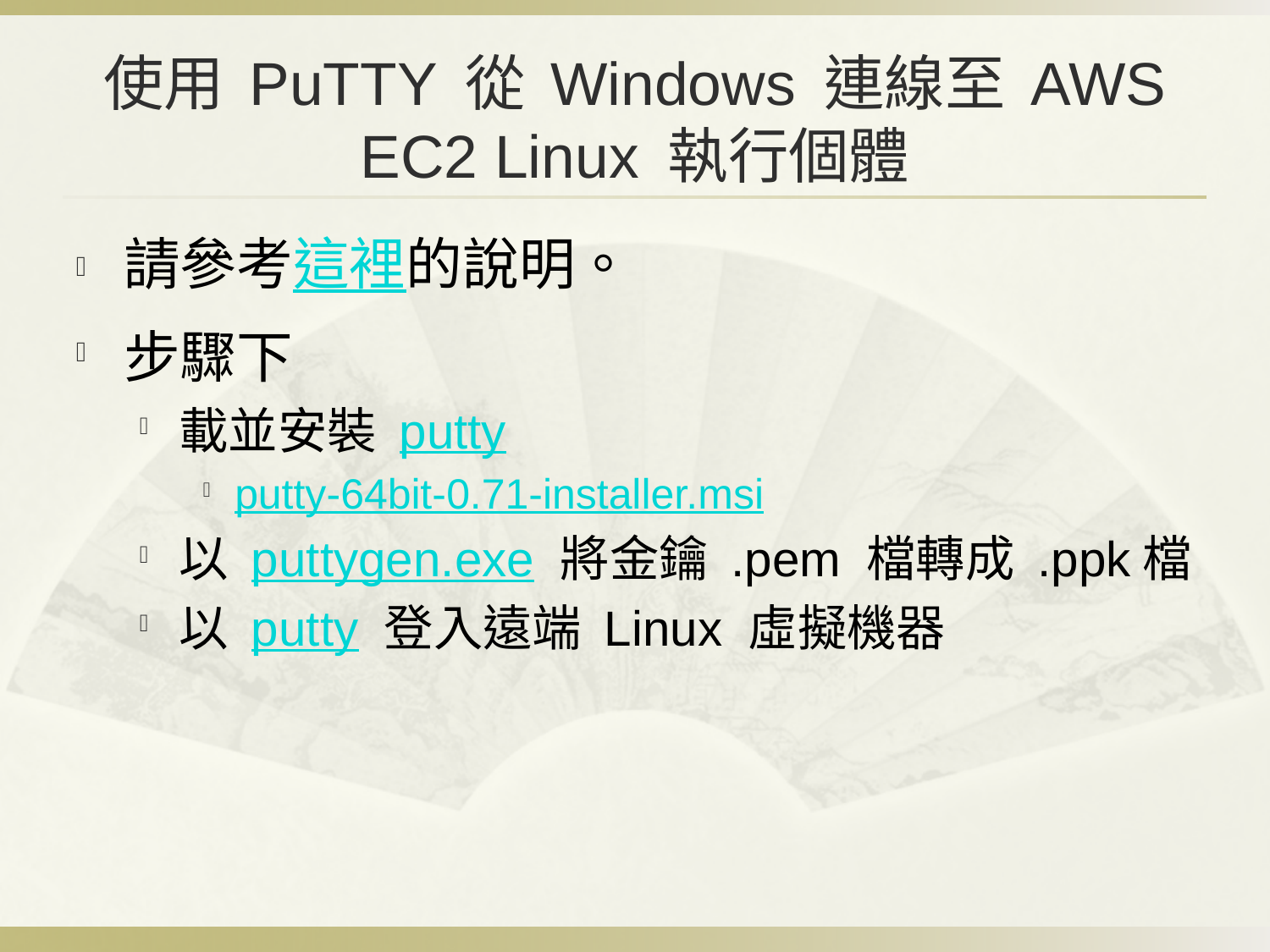

# 使用 PuTTY 從 Windows 連線至 AWS EC2 Linux 執行個體
請參考這裡的說明。
步驟下
載並安裝 putty
putty-64bit-0.71-installer.msi
以 puttygen.exe 將金鑰 .pem 檔轉成 .ppk檔
以 putty 登入遠端 Linux 虛擬機器